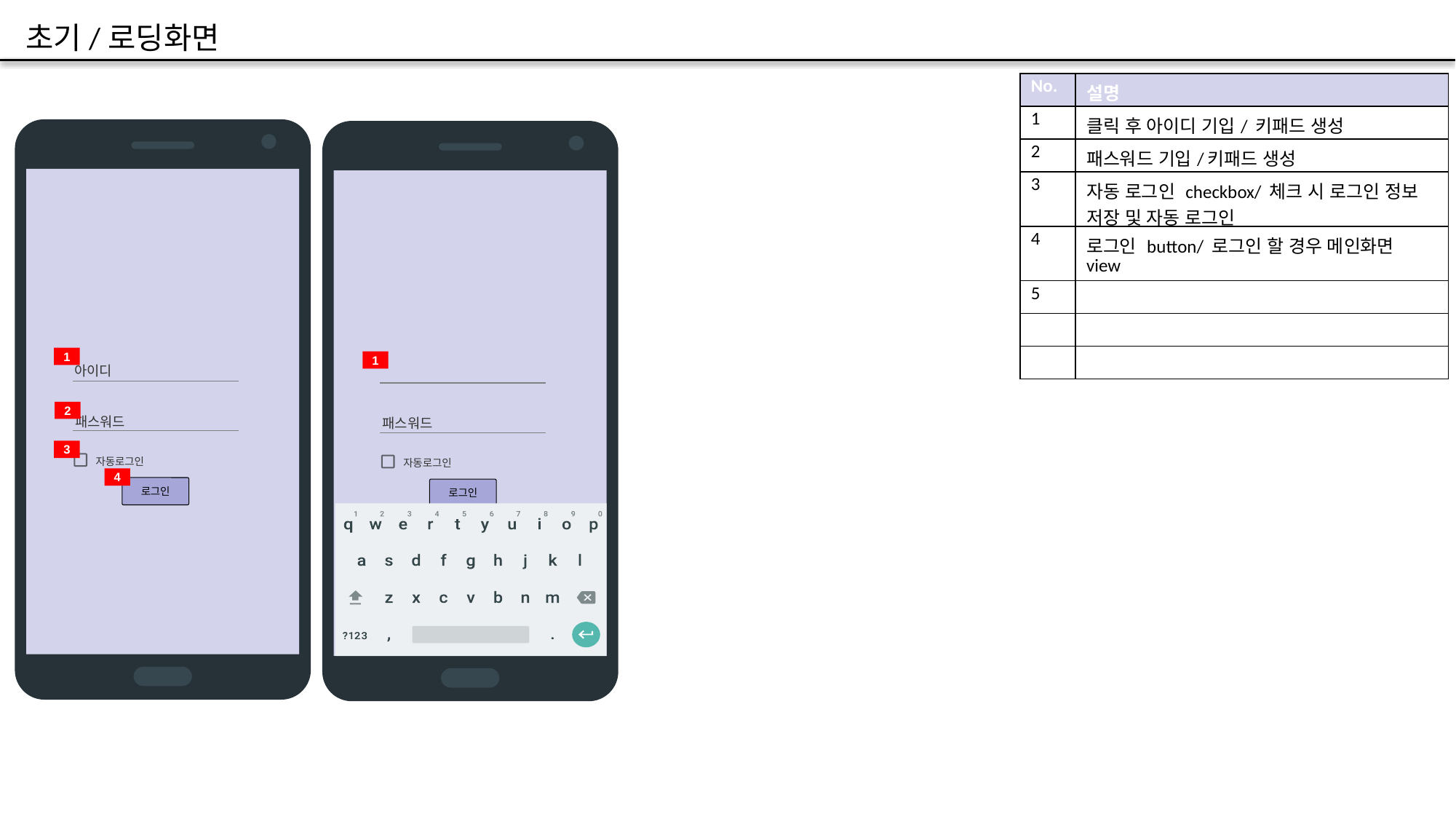

초기/로딩화면
| No. | 설명 |
| --- | --- |
| 1 | 클릭 후 아이디 기입/ 키패드 생성 |
| 2 | 패스워드 기입/키패드 생성 |
| 3 | 자동 로그인 checkbox/ 체크 시 로그인 정보 저장 및 자동 로그인 |
| 4 | 로그인 button/ 로그인 할 경우 메인화면 view |
| 5 |  |
|  |  |
|  |  |

1
1
아이디
2
패스워드
패스워드
3

자동로그인

자동로그인
4
로그인
로그인